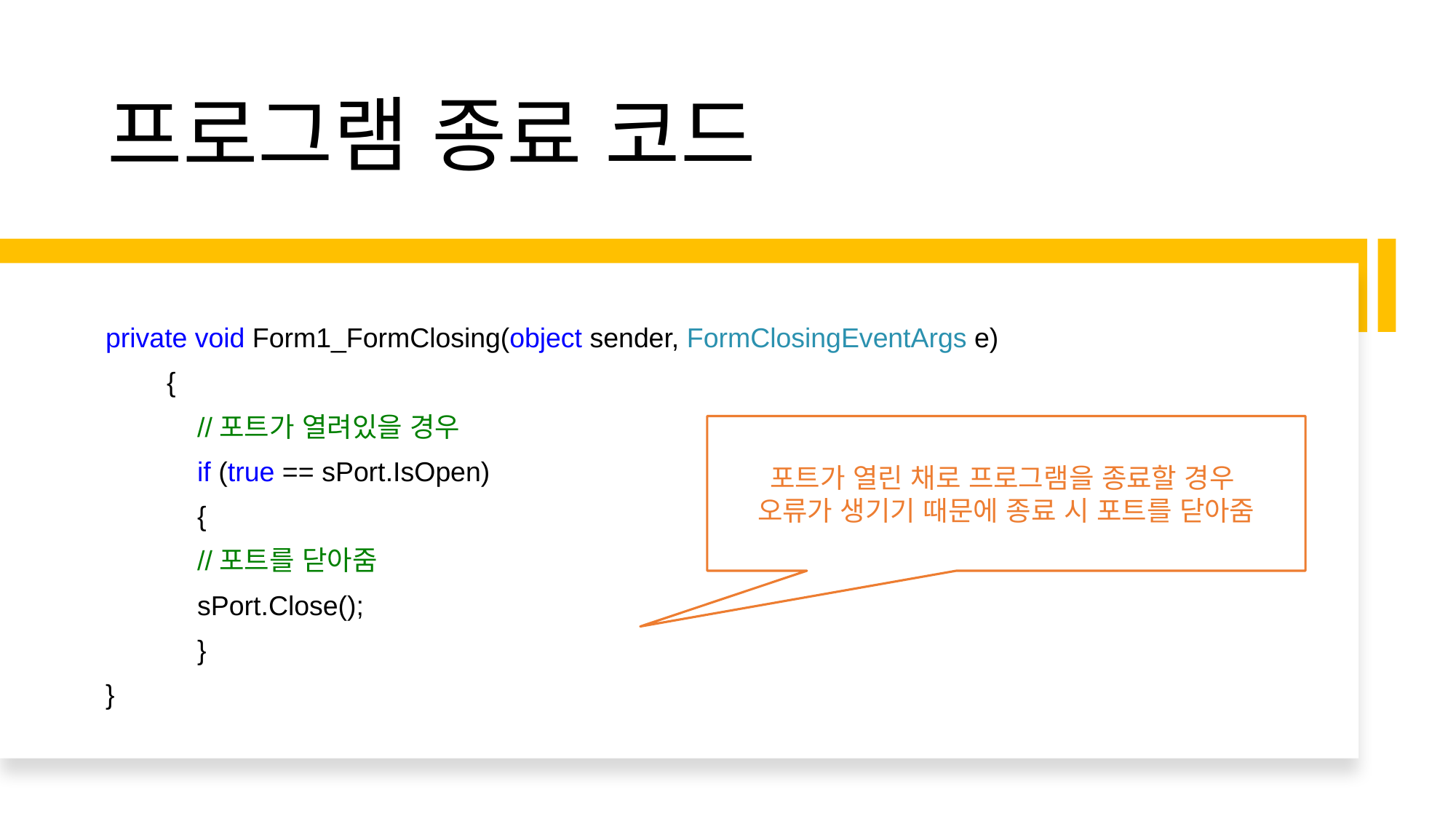

# 프로그램 종료 코드

private void Form1_FormClosing(object sender, FormClosingEventArgs e)
        {
            //포트가 열려있을 경우
            if (true == sPort.IsOpen)
            {
            //포트를 닫아줌
            sPort.Close();
            }
}

포트가 열린 채로 프로그램을 종료할 경우
오류가 생기기 때문에 종료 시 포트를 닫아줌